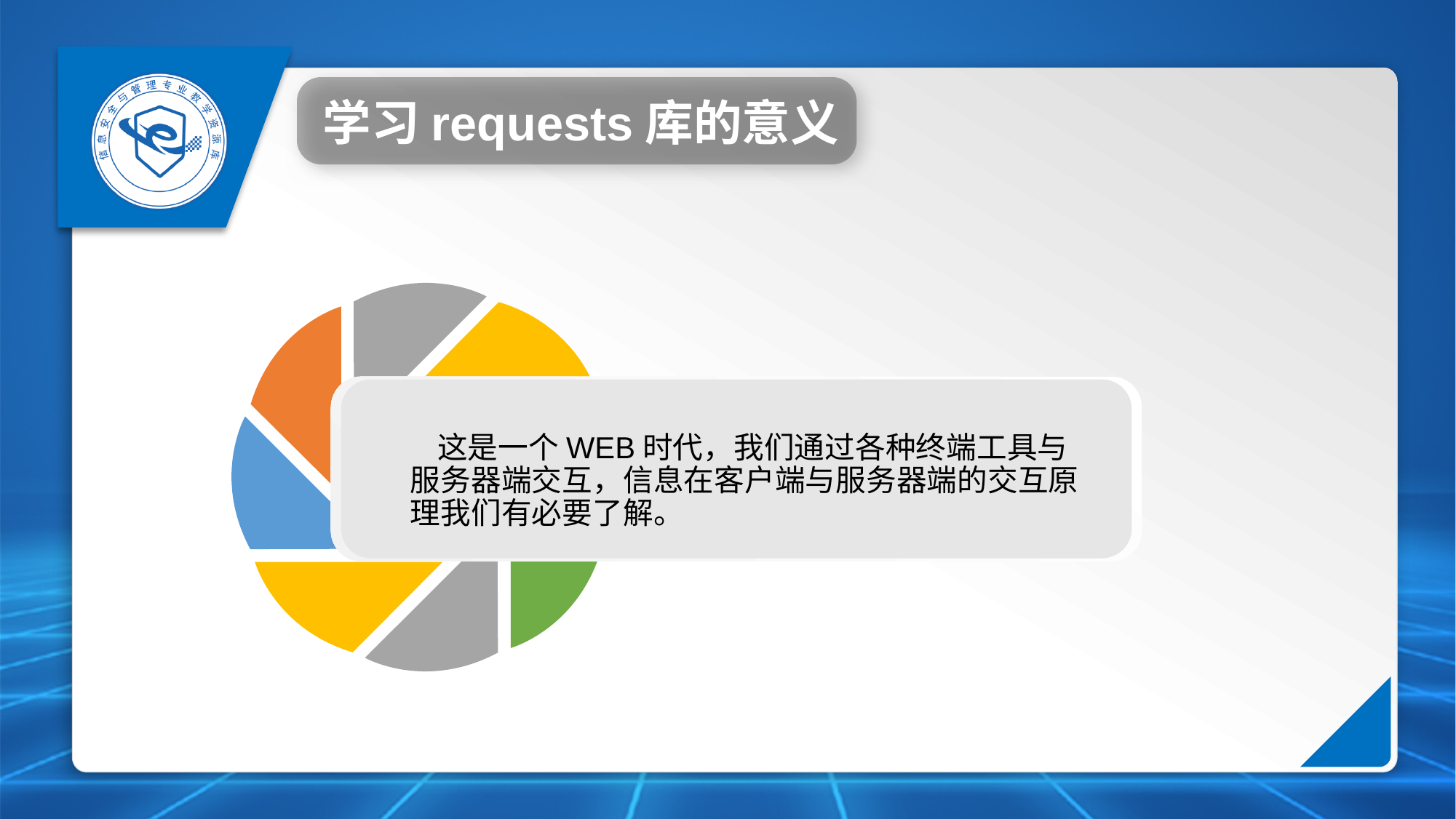

学习requests库的意义

这是一个WEB时代，我们通过各种终端工具与服务器端交互，信息在客户端与服务器端的交互原理我们有必要了解。